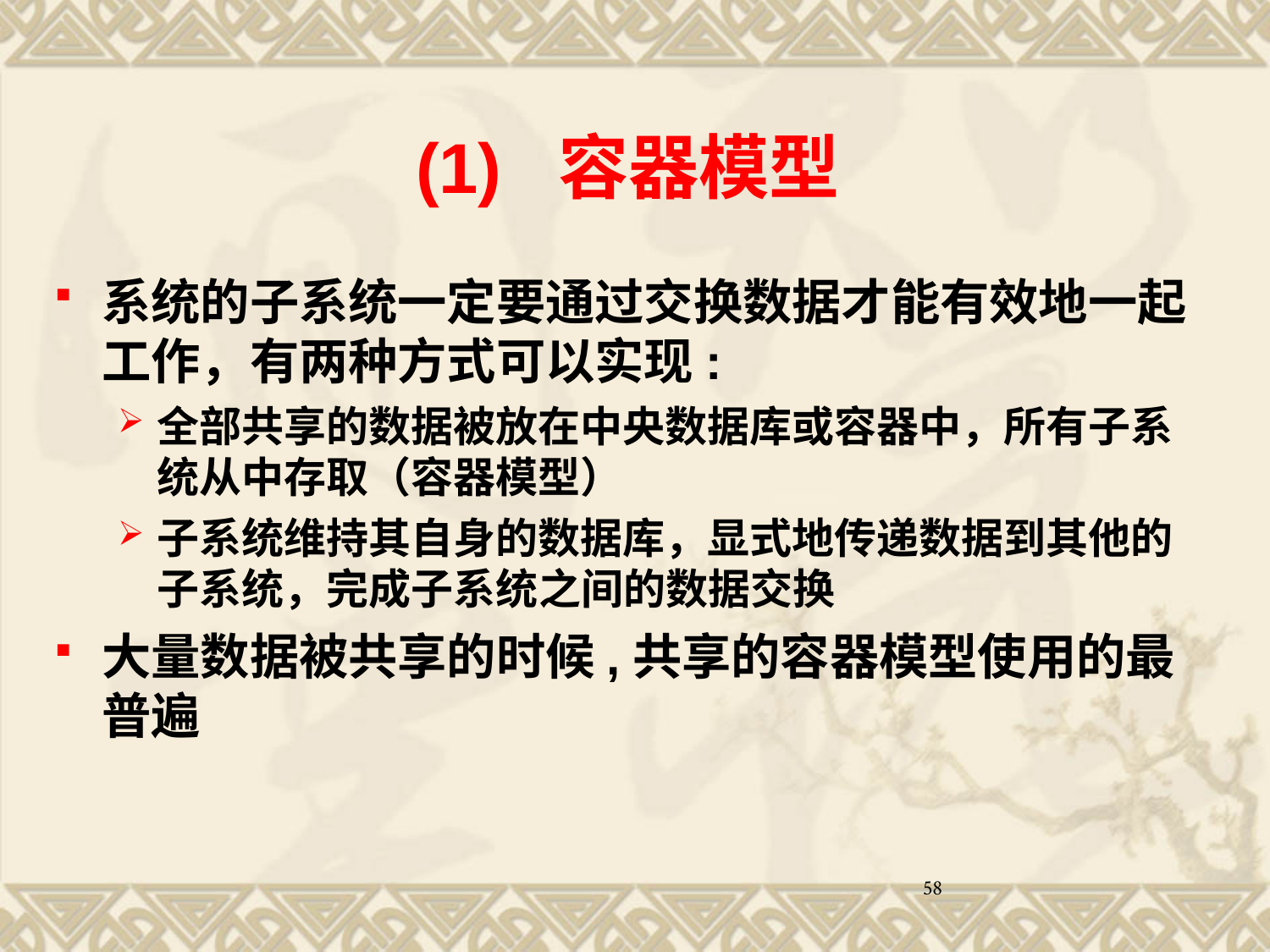

(1)  容器模型
系统的子系统一定要通过交换数据才能有效地一起工作，有两种方式可以实现:
全部共享的数据被放在中央数据库或容器中，所有子系统从中存取（容器模型）
子系统维持其自身的数据库，显式地传递数据到其他的子系统，完成子系统之间的数据交换
大量数据被共享的时候,共享的容器模型使用的最普遍
58